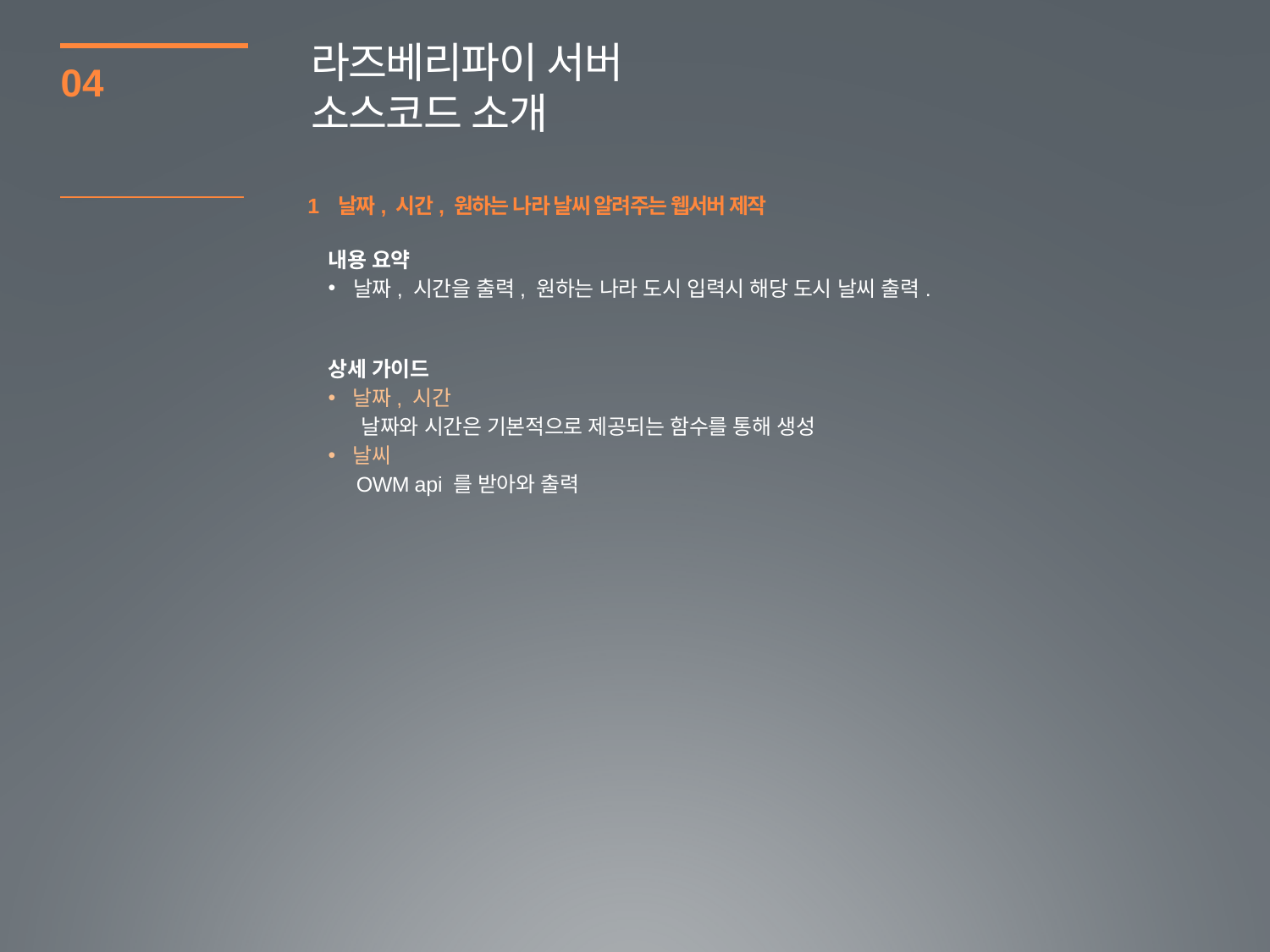

라즈베리파이 서버
소스코드 소개
04
1   날짜, 시간, 원하는 나라 날씨 알려주는 웹서버 제작
내용 요약
날짜, 시간을 출력, 원하는 나라 도시 입력시 해당 도시 날씨 출력.
상세 가이드
날짜, 시간
     날짜와 시간은 기본적으로 제공되는 함수를 통해 생성
날씨
     OWM api 를 받아와 출력